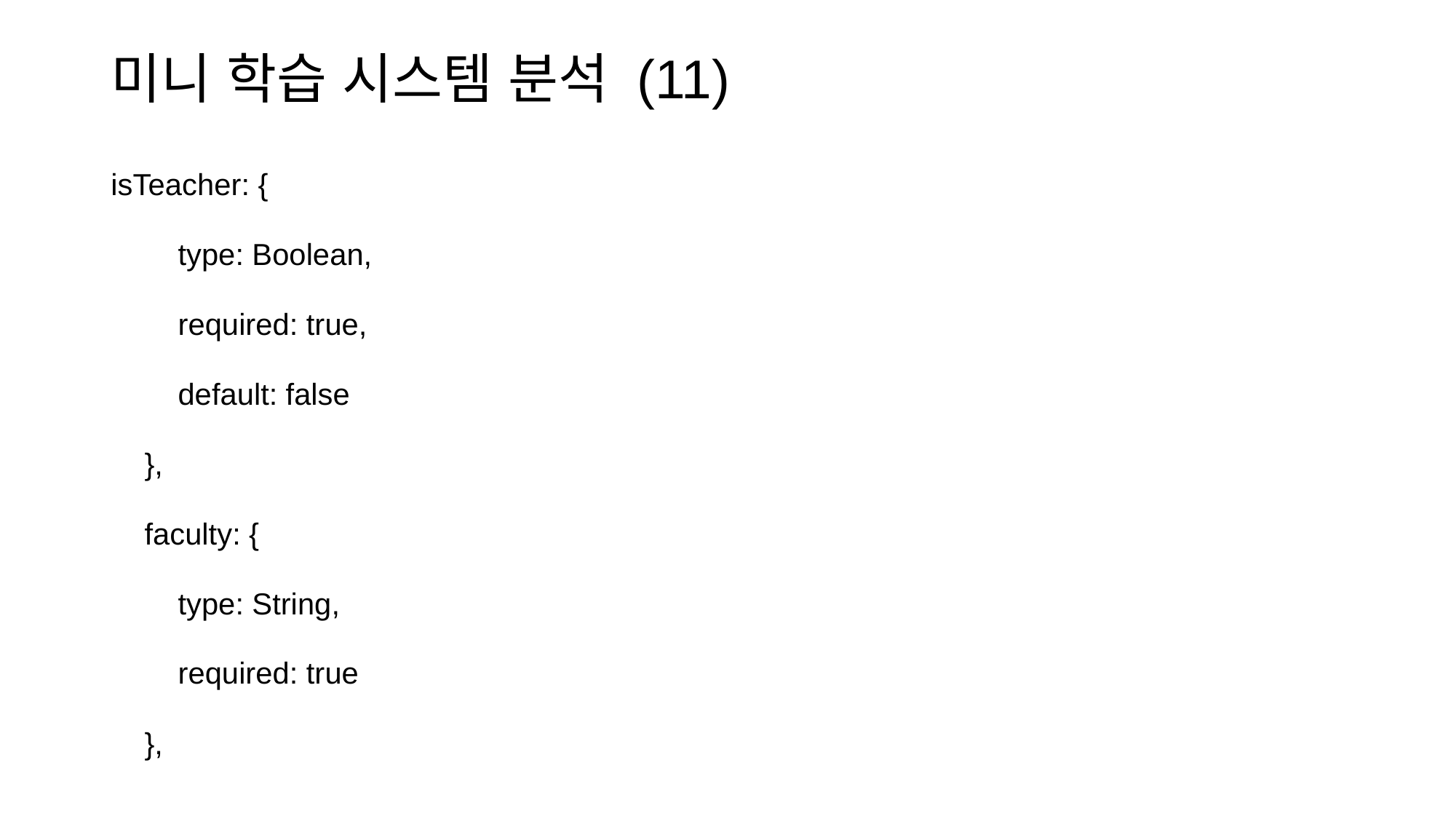

# 미니 학습 시스템 분석 (11)
isTeacher: {
        type: Boolean,
        required: true,
        default: false
    },
    faculty: {
        type: String,
        required: true
    },